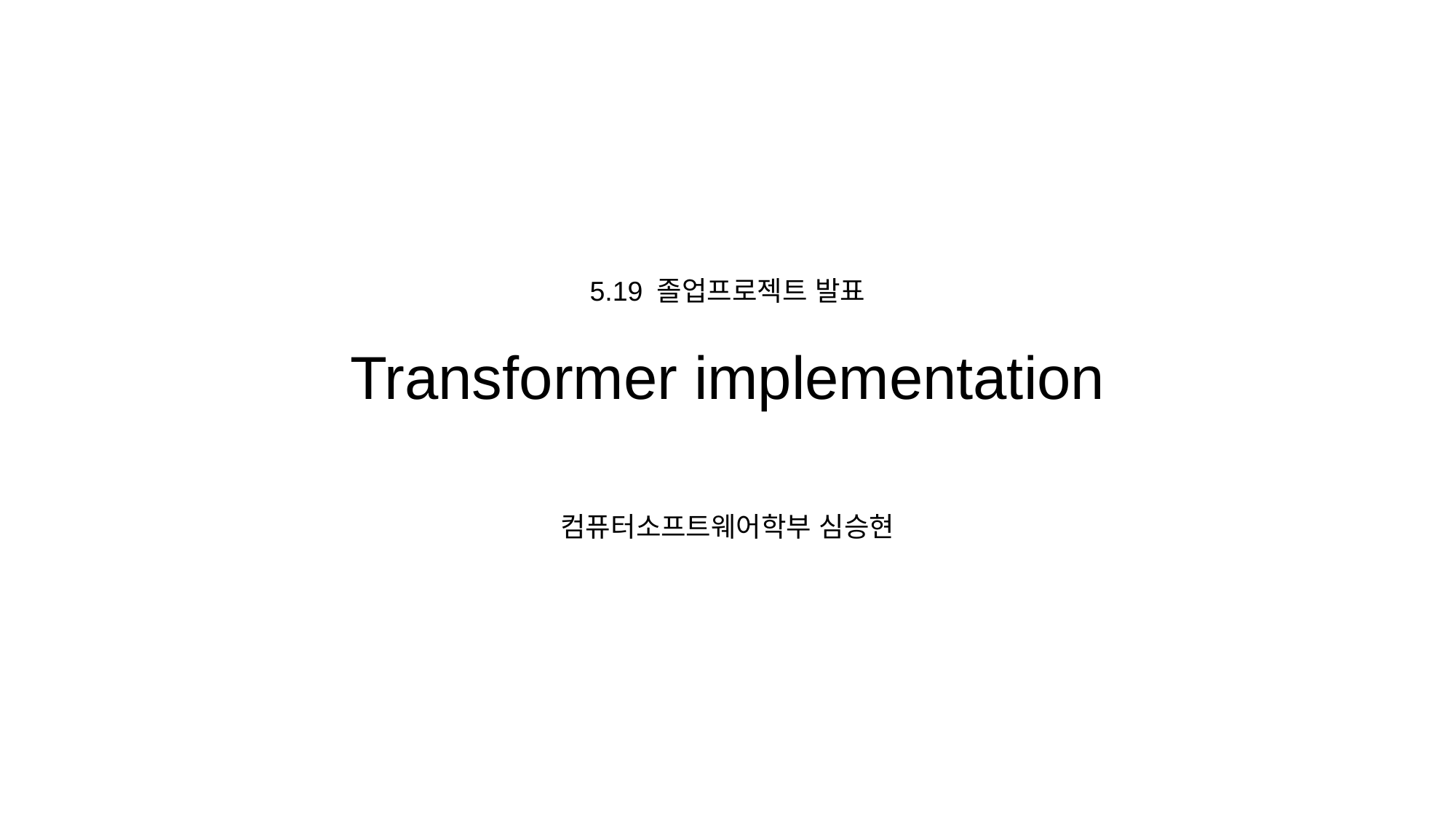

5.19 졸업프로젝트 발표

Transformer implementation

컴퓨터소프트웨어학부 심승현